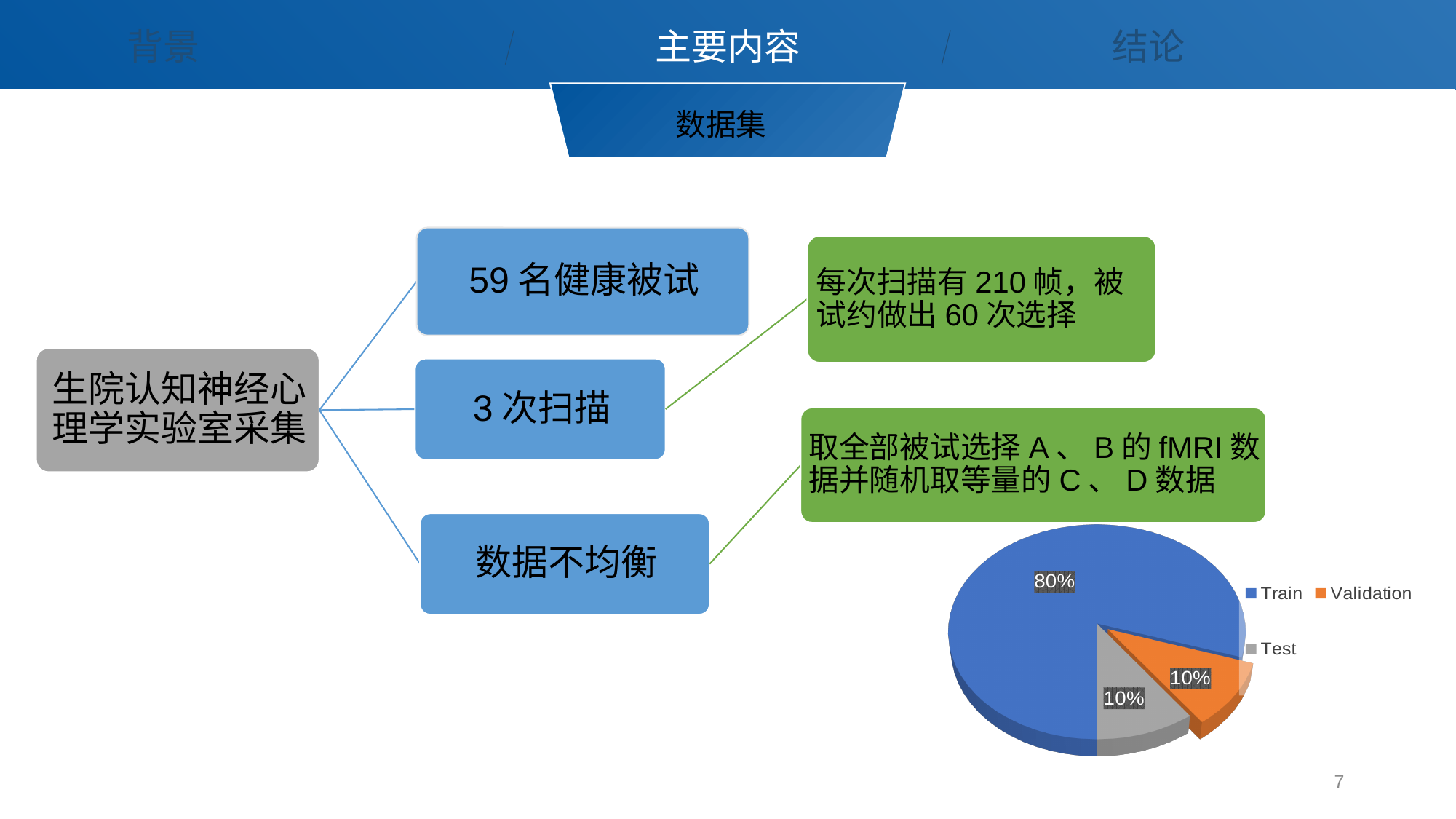

背景
主要内容
结论

数据集
生院认知神经心理学实验室采集

59名健康被试

数据不均衡

取全部被试选择A、B的fMRI数据并随机取等量的C、D数据

3次扫描

每次扫描有210帧，被试约做出60次选择

[unsupported chart]

Your title
7